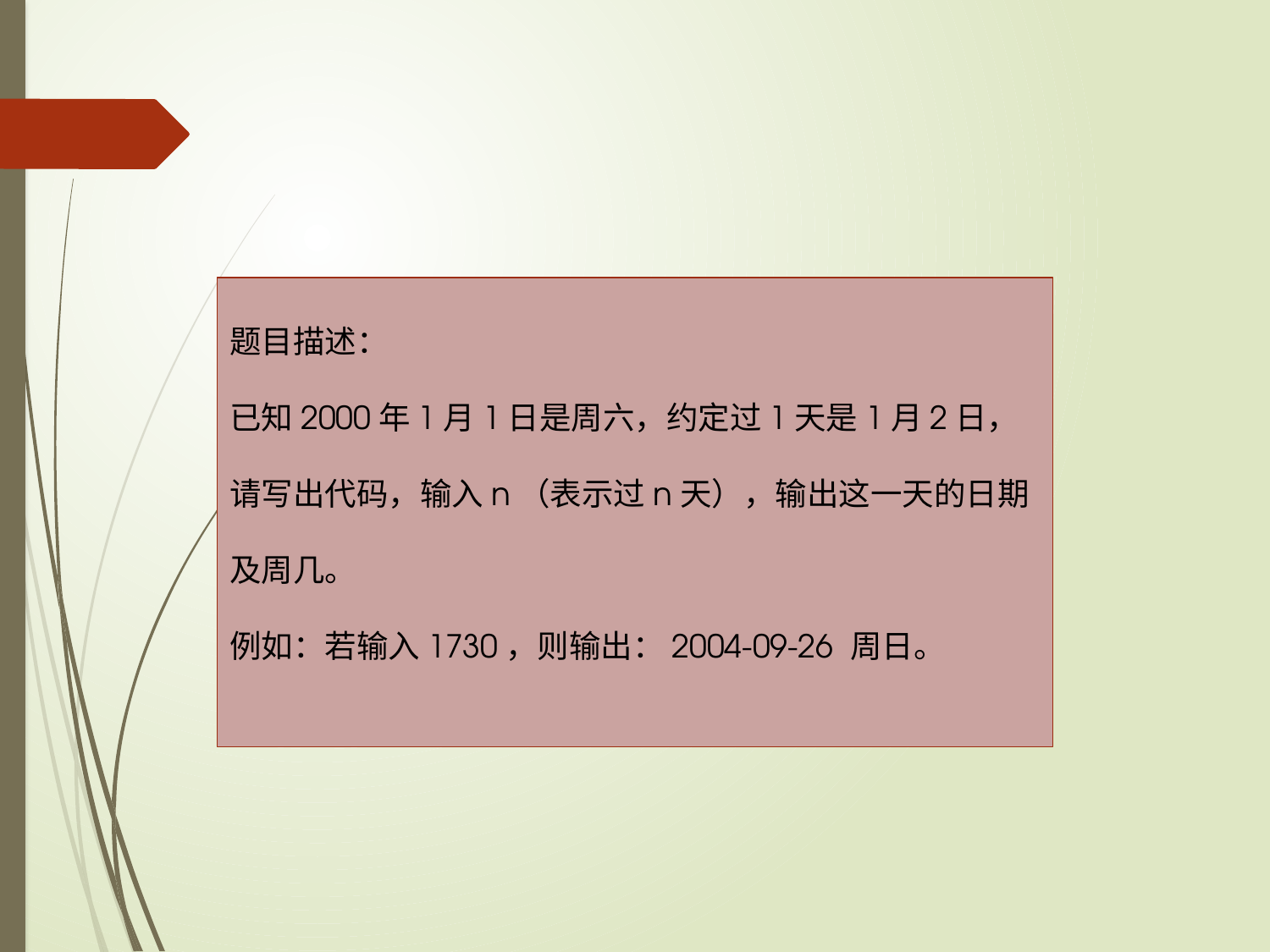

题目描述：
已知2000年1月1日是周六，约定过1天是1月2日，请写出代码，输入n（表示过n天），输出这一天的日期及周几。
例如：若输入1730，则输出：2004-09-26 周日。